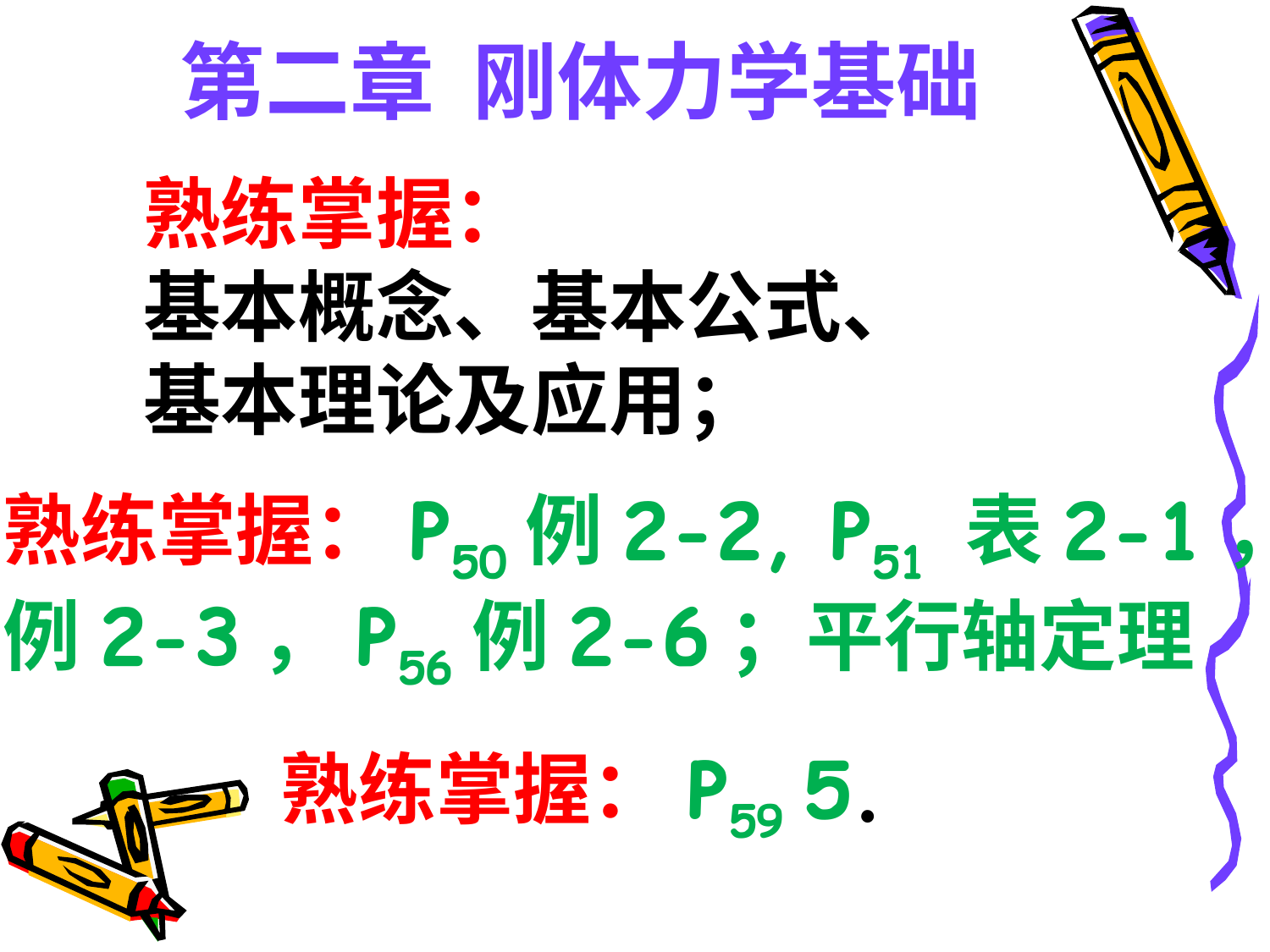

第二章  刚体力学基础
熟练掌握：
基本概念、基本公式、
基本理论及应用；
熟练掌握：P50例2-2, P51 表2-1，
例2-3，P56例2-6；平行轴定理
熟练掌握：P59 5.